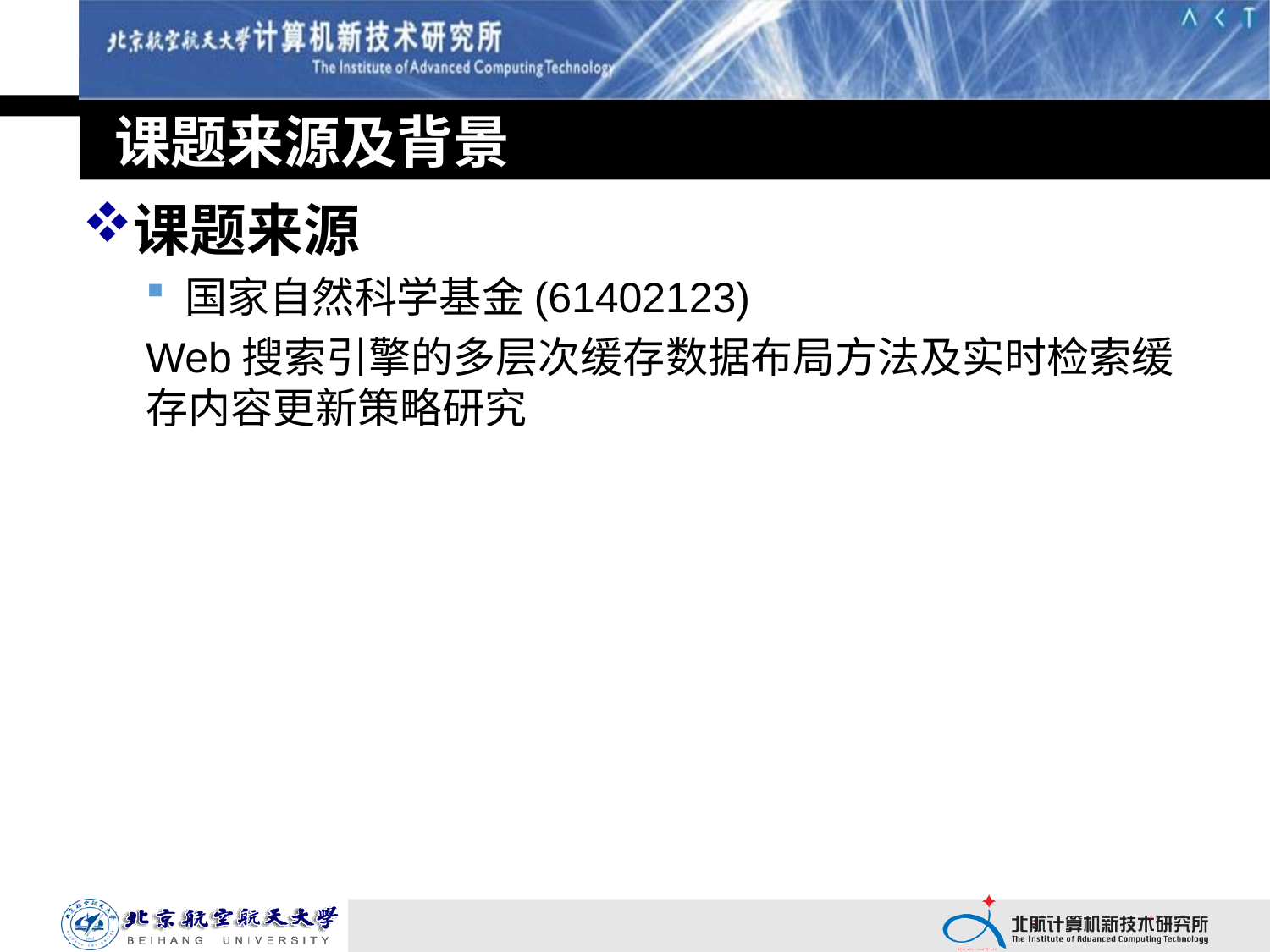

# 课题来源及背景
课题来源
国家自然科学基金(61402123)
Web搜索引擎的多层次缓存数据布局方法及实时检索缓存内容更新策略研究